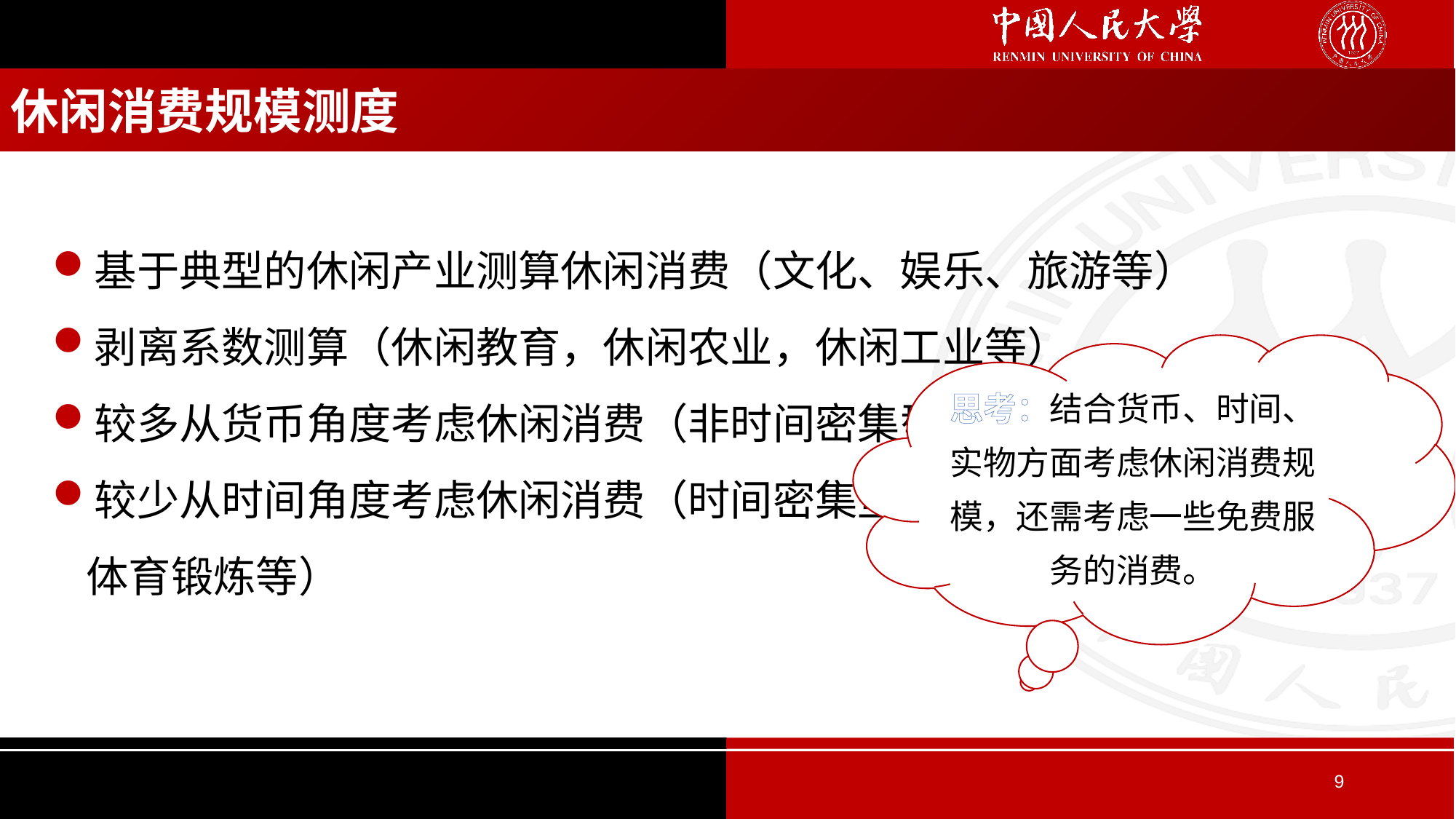

休闲消费规模测度
基于典型的休闲产业测算休闲消费（文化、娱乐、旅游等）
剥离系数测算（休闲教育，休闲农业，休闲工业等）
较多从货币角度考虑休闲消费（非时间密集型休闲消费）
较少从时间角度考虑休闲消费（时间密集型休闲消费的计算，如体育锻炼等）

思考：结合货币、时间、实物方面考虑休闲消费规模，还需考虑一些免费服务的消费。

9